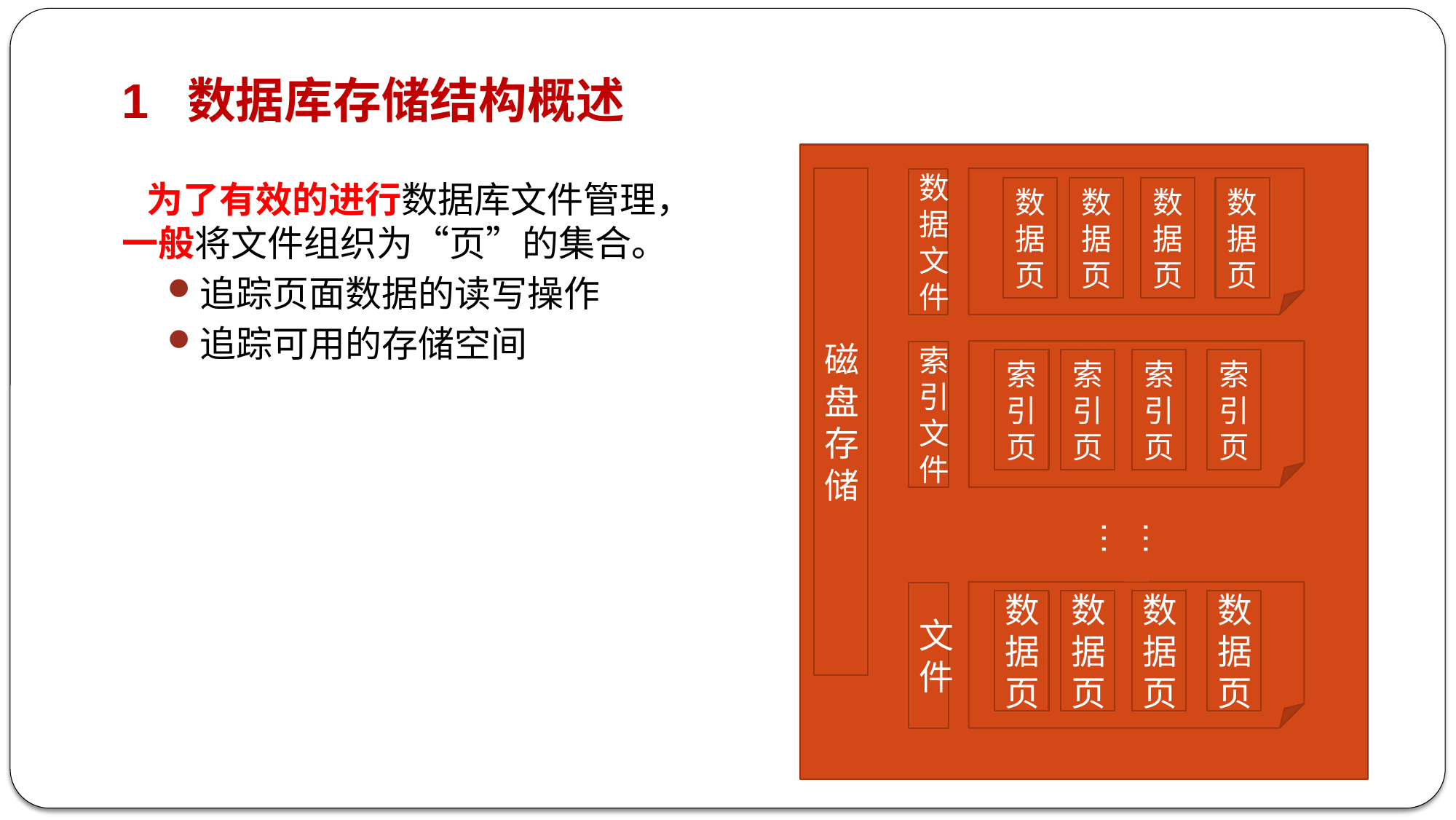

1  数据库存储结构概述

磁盘存储

数据文件
  为了有效的进行数据库文件管理，一般将文件组织为“页”的集合。
追踪页面数据的读写操作
追踪可用的存储空间

数据页
数据页
数据页
数据页

索引文件
索引页
索引页
索引页
索引页
……

文件
数据页
数据页
数据页
数据页